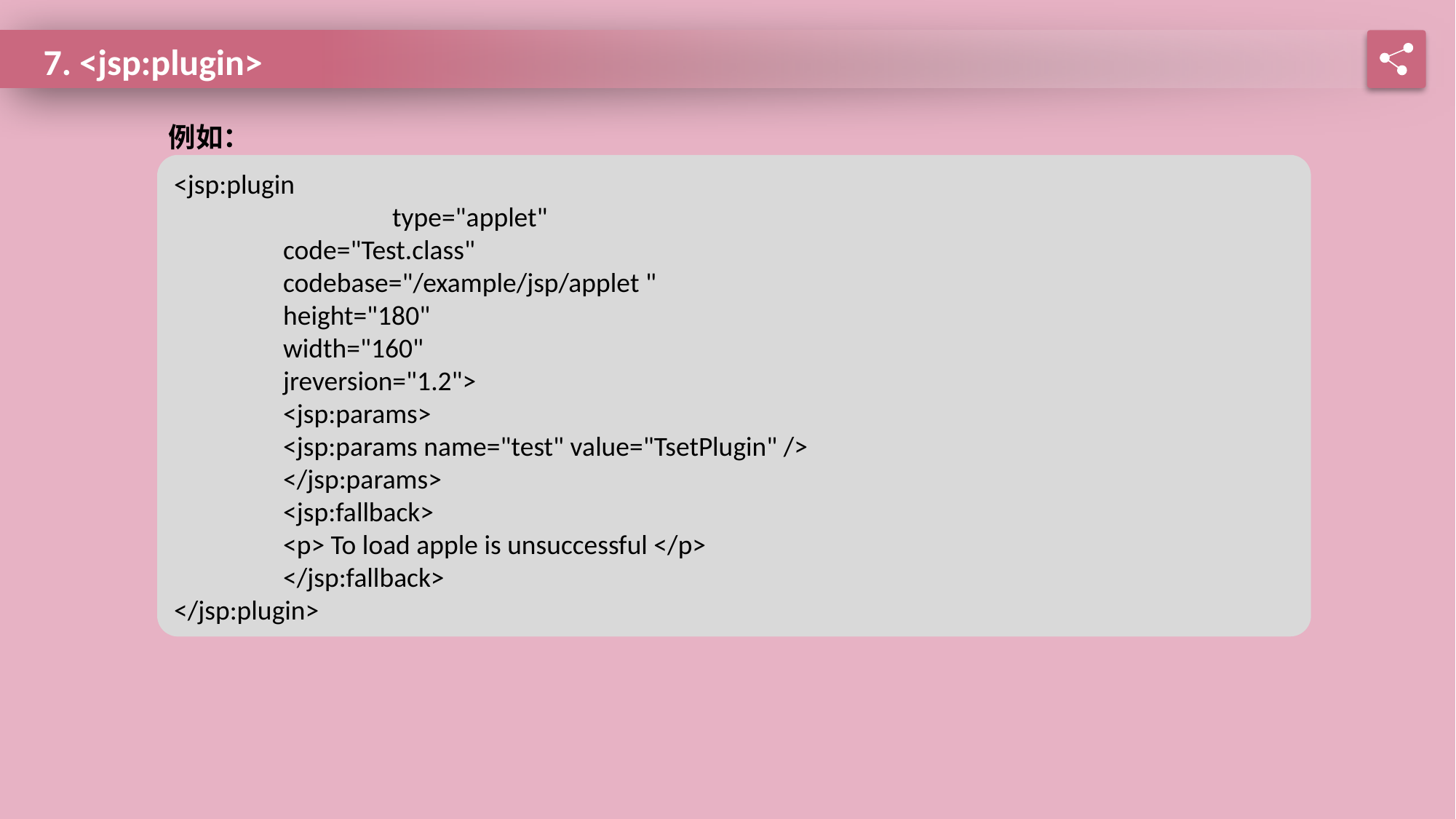

7. <jsp:plugin>
例如：
<jsp:plugin
		type="applet"
	code="Test.class"
	codebase="/example/jsp/applet "
	height="180"
	width="160"
	jreversion="1.2">
	<jsp:params>
	<jsp:params name="test" value="TsetPlugin" />
	</jsp:params>
	<jsp:fallback>
	<p> To load apple is unsuccessful </p>
	</jsp:fallback>
</jsp:plugin>